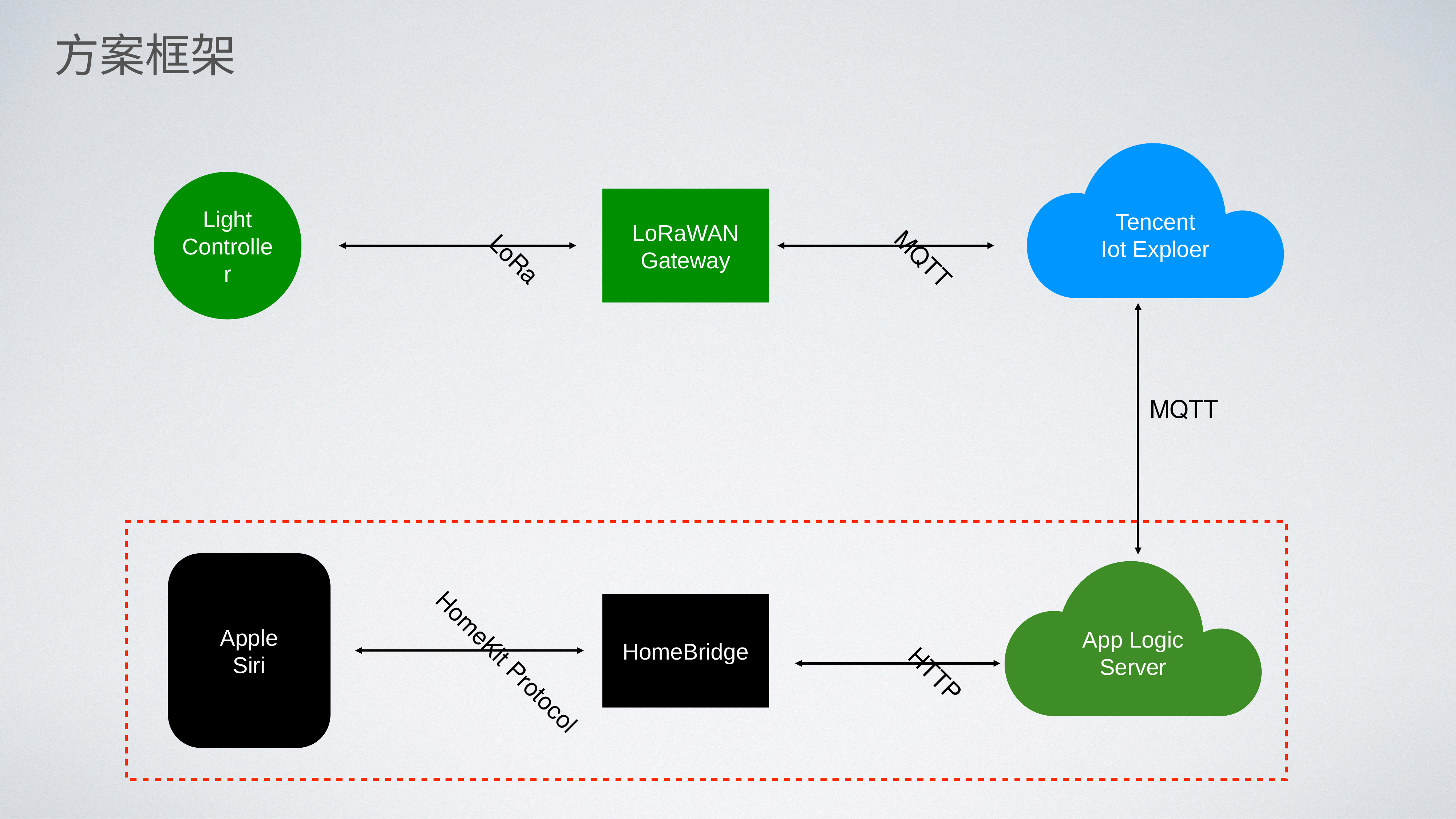

方案框架

Tencent
Iot Exploer
Light
Controller
LoRaWAN
Gateway
LoRa
MQTT

Apple
Siri
HomeBridge
HomeKit Protocol
HTTP

MQTT

App Logic
Server